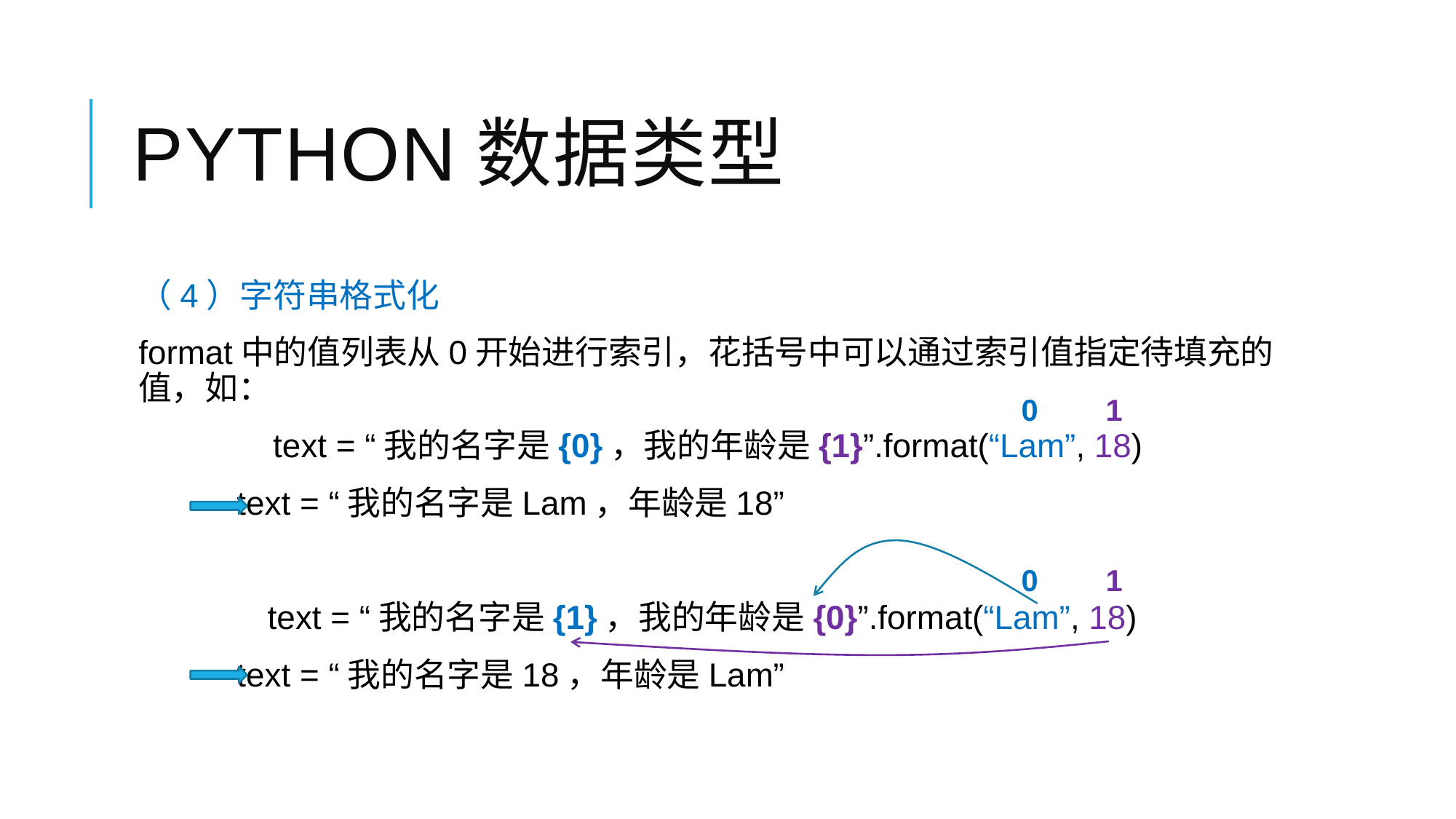

# Python数据类型
（4）字符串格式化
format中的值列表从0开始进行索引，花括号中可以通过索引值指定待填充的值，如：
text = “我的名字是{0}，我的年龄是{1}”.format(“Lam”, 18)
	text = “我的名字是Lam，年龄是18”

text = “我的名字是{1}，我的年龄是{0}”.format(“Lam”, 18)
	text = “我的名字是18，年龄是Lam”

0
1

0
1